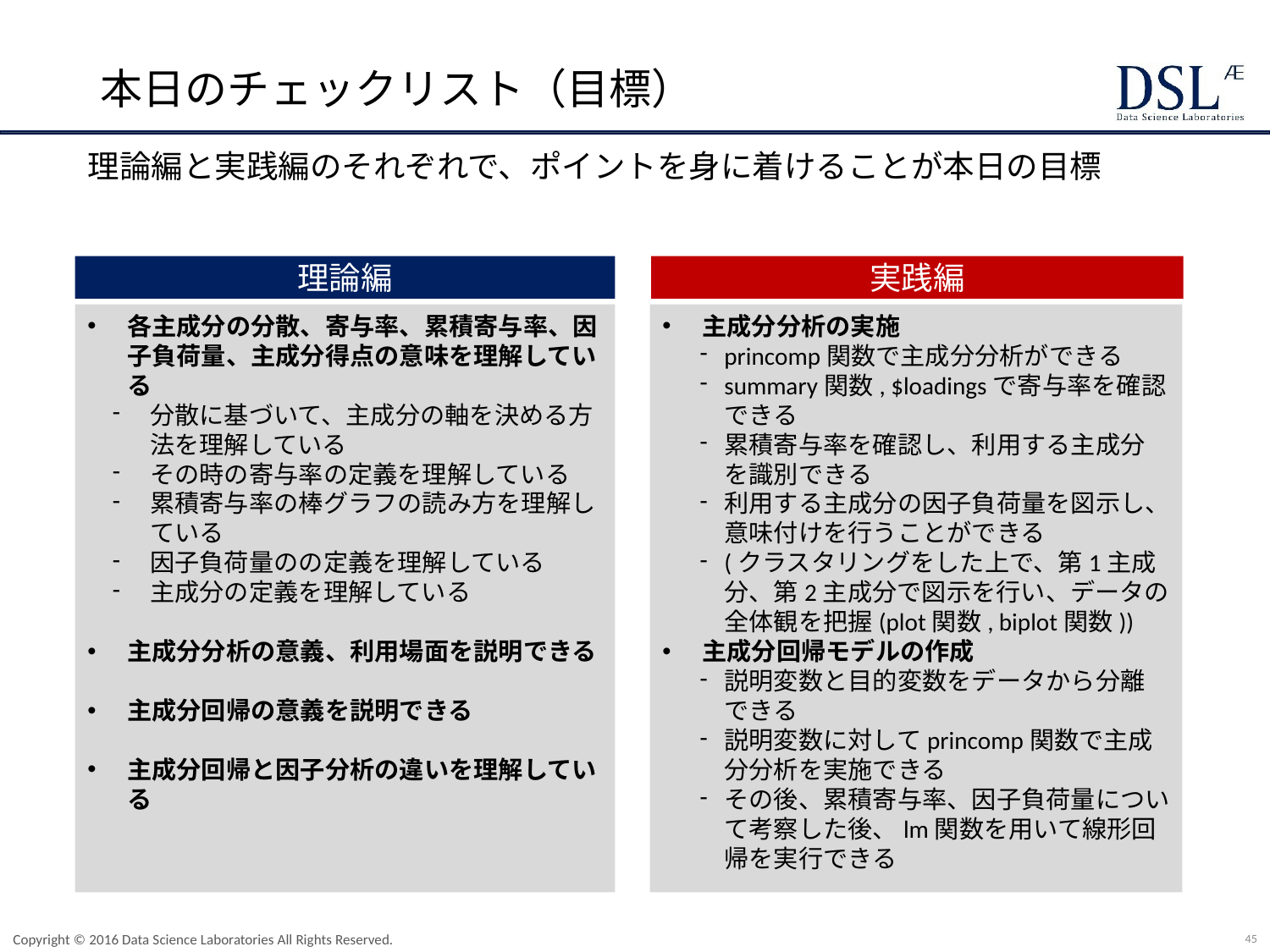

# 本日のチェックリスト（目標）
理論編と実践編のそれぞれで、ポイントを身に着けることが本日の目標
理論編
実践編
各主成分の分散、寄与率、累積寄与率、因子負荷量、主成分得点の意味を理解している
分散に基づいて、主成分の軸を決める方法を理解している
その時の寄与率の定義を理解している
累積寄与率の棒グラフの読み方を理解している
因子負荷量のの定義を理解している
主成分の定義を理解している

主成分分析の意義、利用場面を説明できる

主成分回帰の意義を説明できる

主成分回帰と因子分析の違いを理解している

主成分分析の実施
princomp関数で主成分分析ができる
summary関数, $loadingsで寄与率を確認できる
累積寄与率を確認し、利用する主成分を識別できる
利用する主成分の因子負荷量を図示し、意味付けを行うことができる
(クラスタリングをした上で、第1主成分、第2主成分で図示を行い、データの全体観を把握(plot関数, biplot関数))
主成分回帰モデルの作成
説明変数と目的変数をデータから分離できる
説明変数に対してprincomp関数で主成分分析を実施できる
その後、累積寄与率、因子負荷量について考察した後、lm関数を用いて線形回帰を実行できる
45
Copyright © 2016 Data Science Laboratories All Rights Reserved.